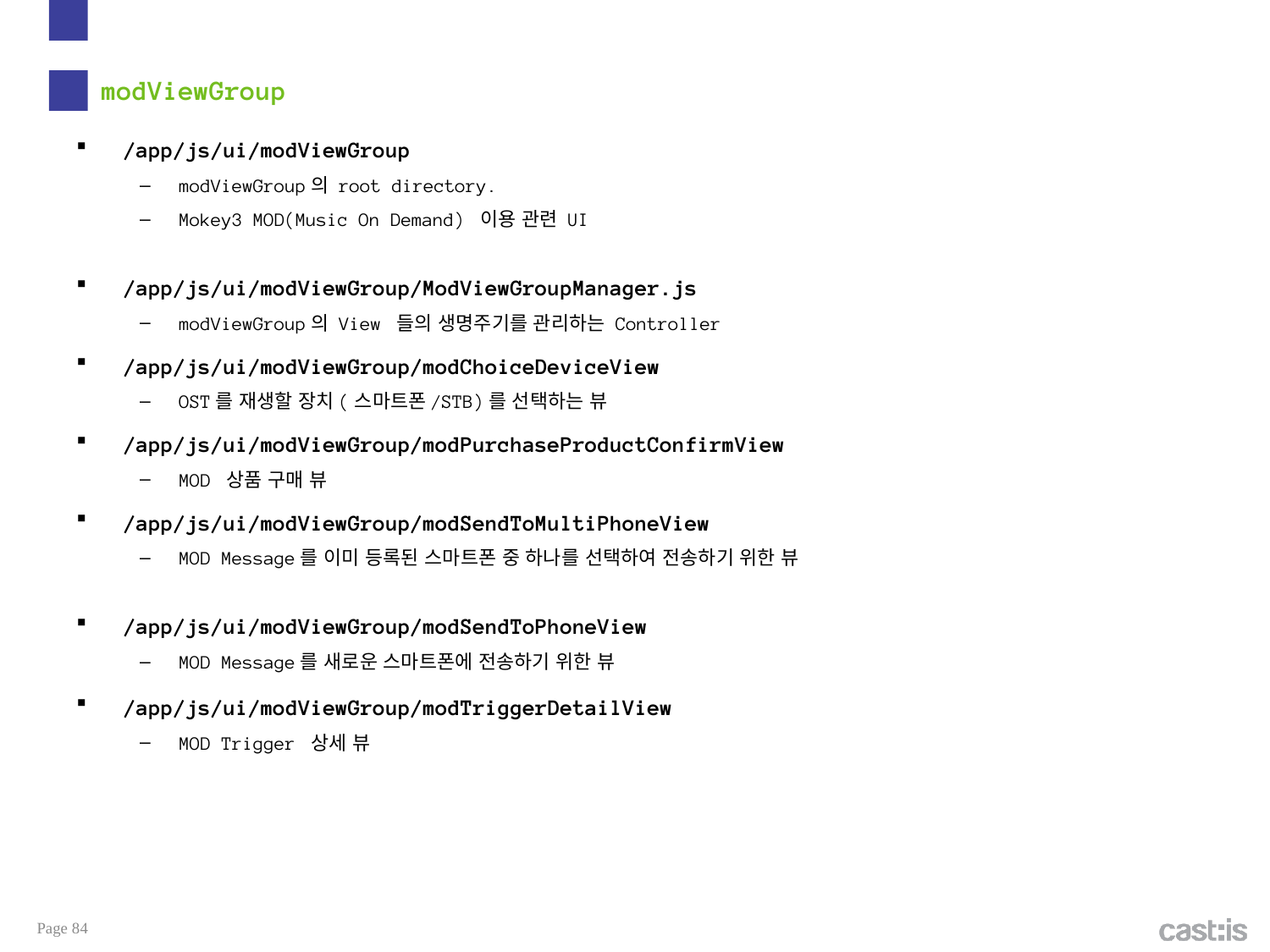

# modViewGroup
/app/js/ui/modViewGroup
modViewGroup의 root directory.
Mokey3 MOD(Music On Demand) 이용 관련 UI

/app/js/ui/modViewGroup/ModViewGroupManager.js
modViewGroup의 View 들의 생명주기를 관리하는 Controller

/app/js/ui/modViewGroup/modChoiceDeviceView
OST를 재생할 장치(스마트폰/STB)를 선택하는 뷰

/app/js/ui/modViewGroup/modPurchaseProductConfirmView
MOD 상품 구매 뷰

/app/js/ui/modViewGroup/modSendToMultiPhoneView
MOD Message를 이미 등록된 스마트폰 중 하나를 선택하여 전송하기 위한 뷰

/app/js/ui/modViewGroup/modSendToPhoneView
MOD Message를 새로운 스마트폰에 전송하기 위한 뷰

/app/js/ui/modViewGroup/modTriggerDetailView
MOD Trigger 상세 뷰

Page 84